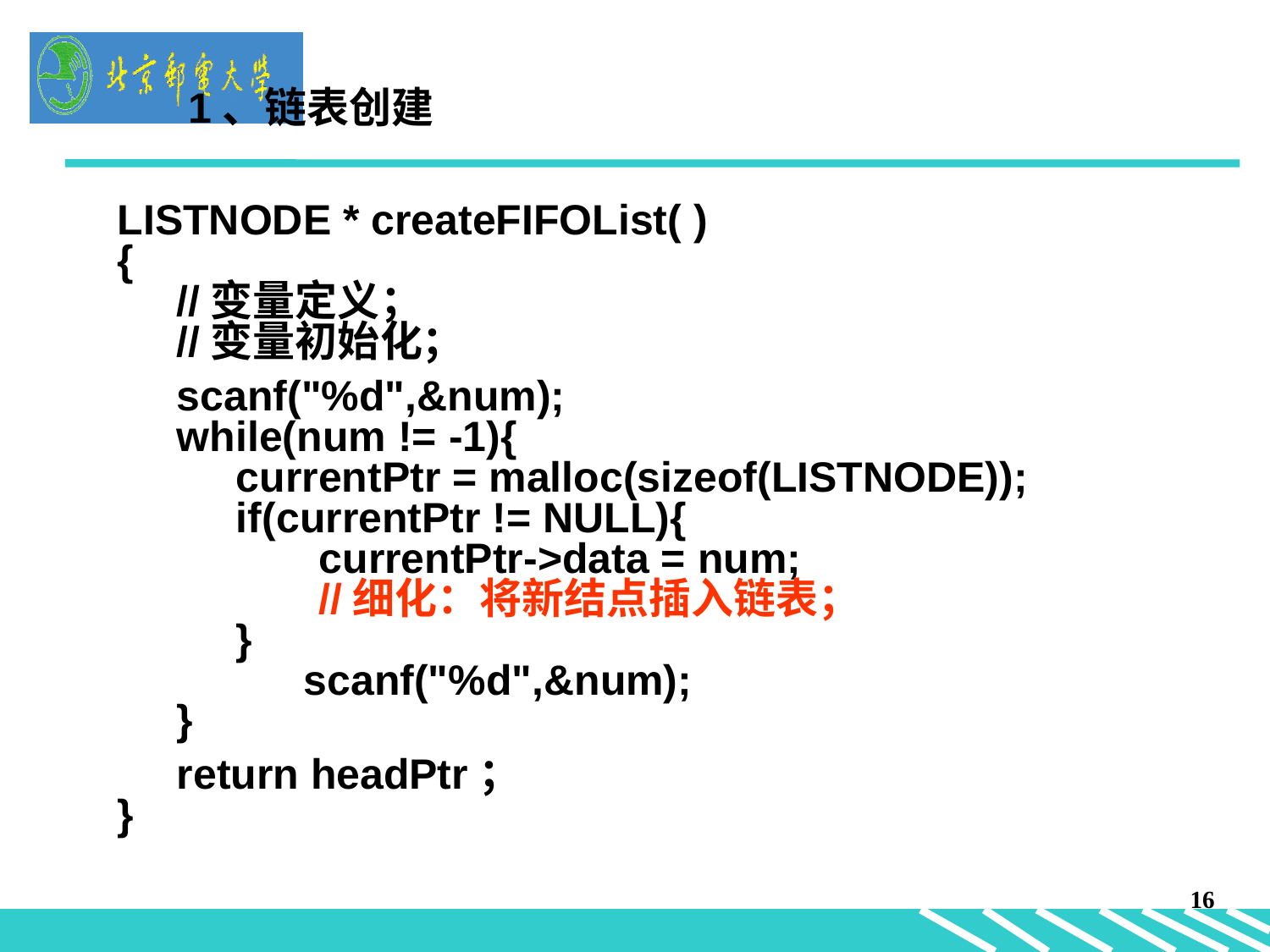

1、链表创建
LISTNODE * createFIFOList( )
{
     //变量定义；
     //变量初始化；

     scanf("%d",&num);
     while(num != -1){
          currentPtr = malloc(sizeof(LISTNODE));
          if(currentPtr != NULL){
                 currentPtr->data = num;
                 //细化：将新结点插入链表；
          }
	     scanf("%d",&num);
     }

     return headPtr；
}
16